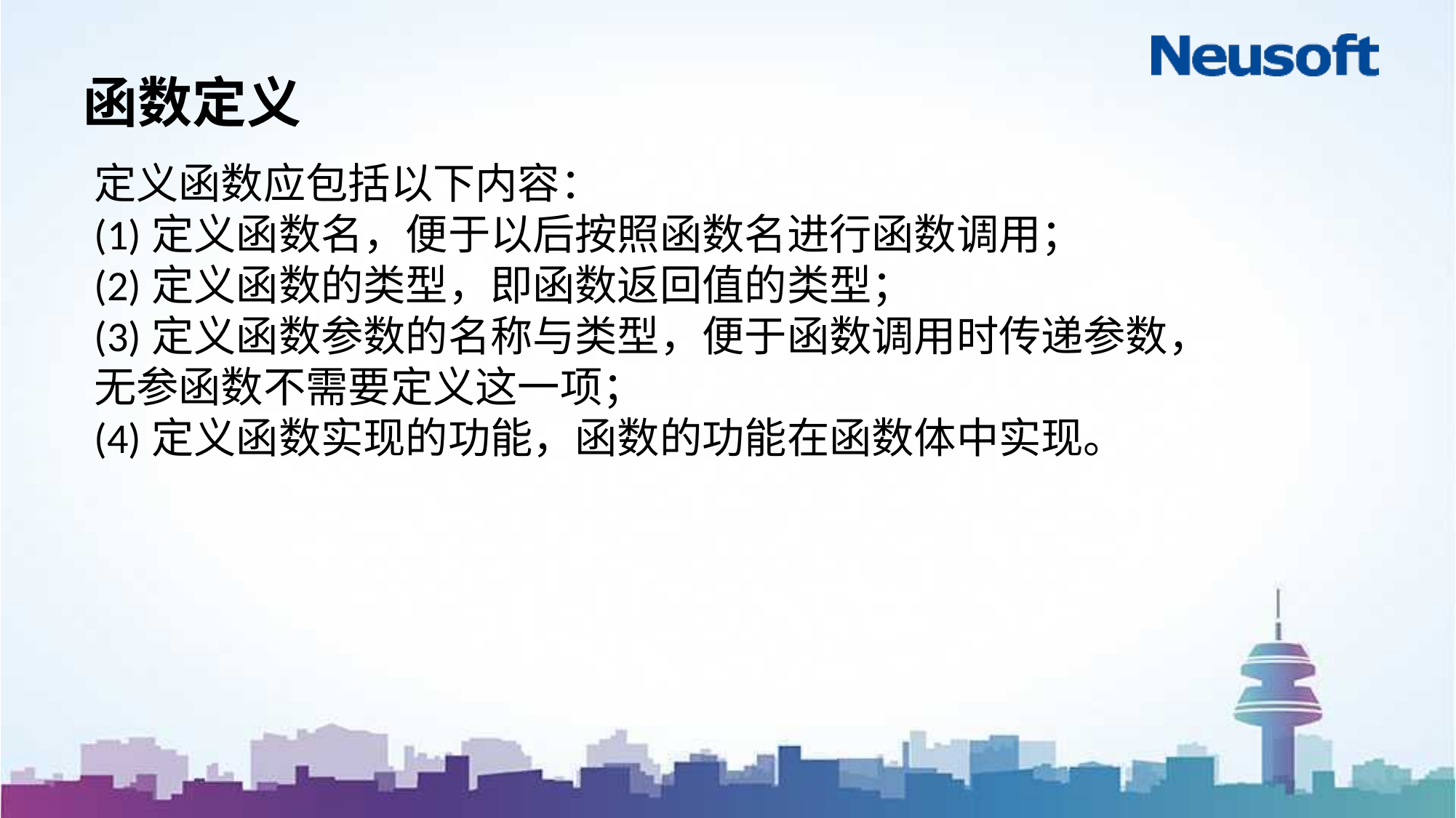

# 函数定义
定义函数应包括以下内容：
(1)定义函数名，便于以后按照函数名进行函数调用；
(2)定义函数的类型，即函数返回值的类型；
(3)定义函数参数的名称与类型，便于函数调用时传递参数，无参函数不需要定义这一项；
(4)定义函数实现的功能，函数的功能在函数体中实现。